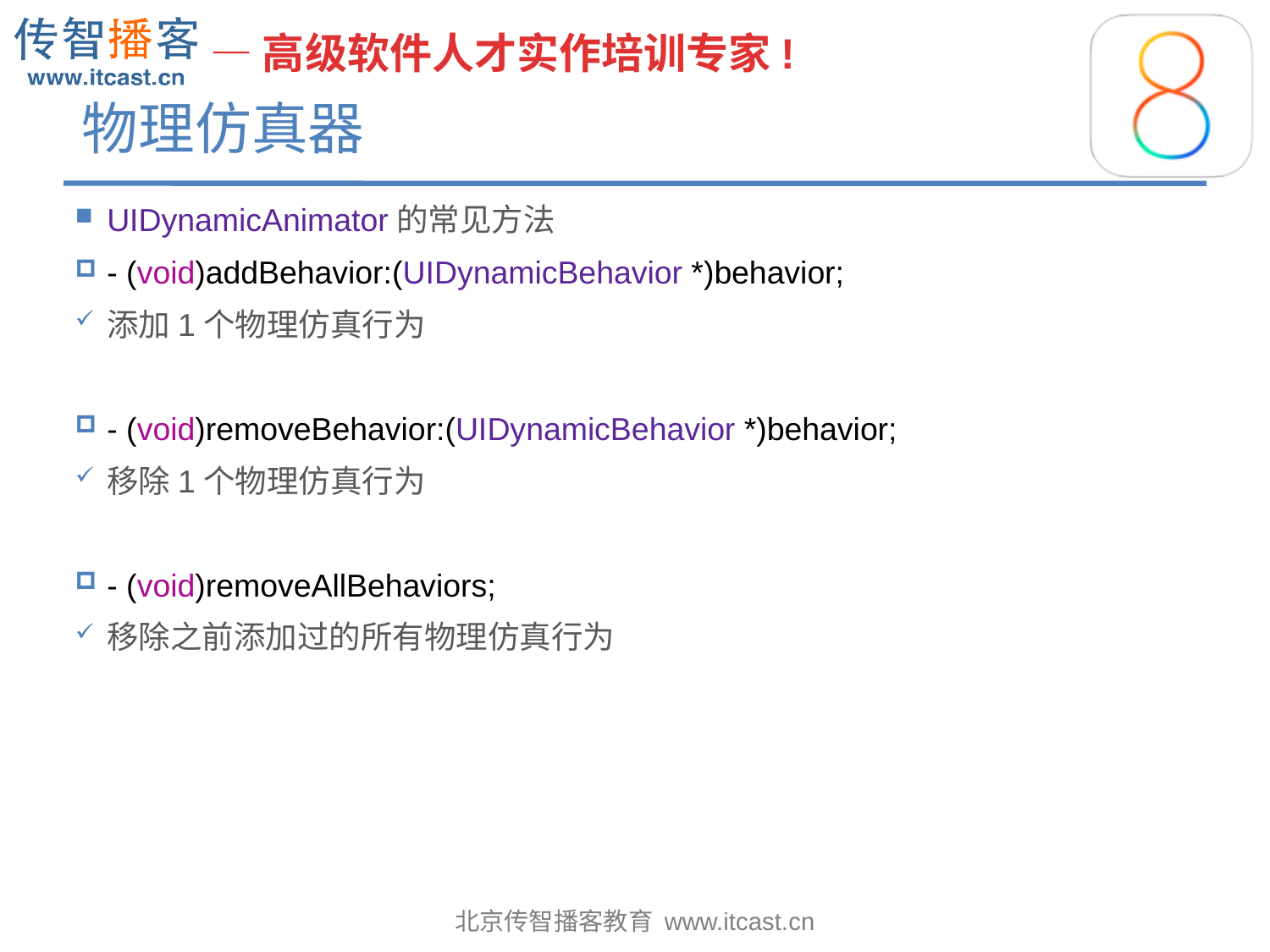

# 物理仿真器
UIDynamicAnimator的常见方法
- (void)addBehavior:(UIDynamicBehavior *)behavior;
添加1个物理仿真行为

- (void)removeBehavior:(UIDynamicBehavior *)behavior;
移除1个物理仿真行为

- (void)removeAllBehaviors;
移除之前添加过的所有物理仿真行为